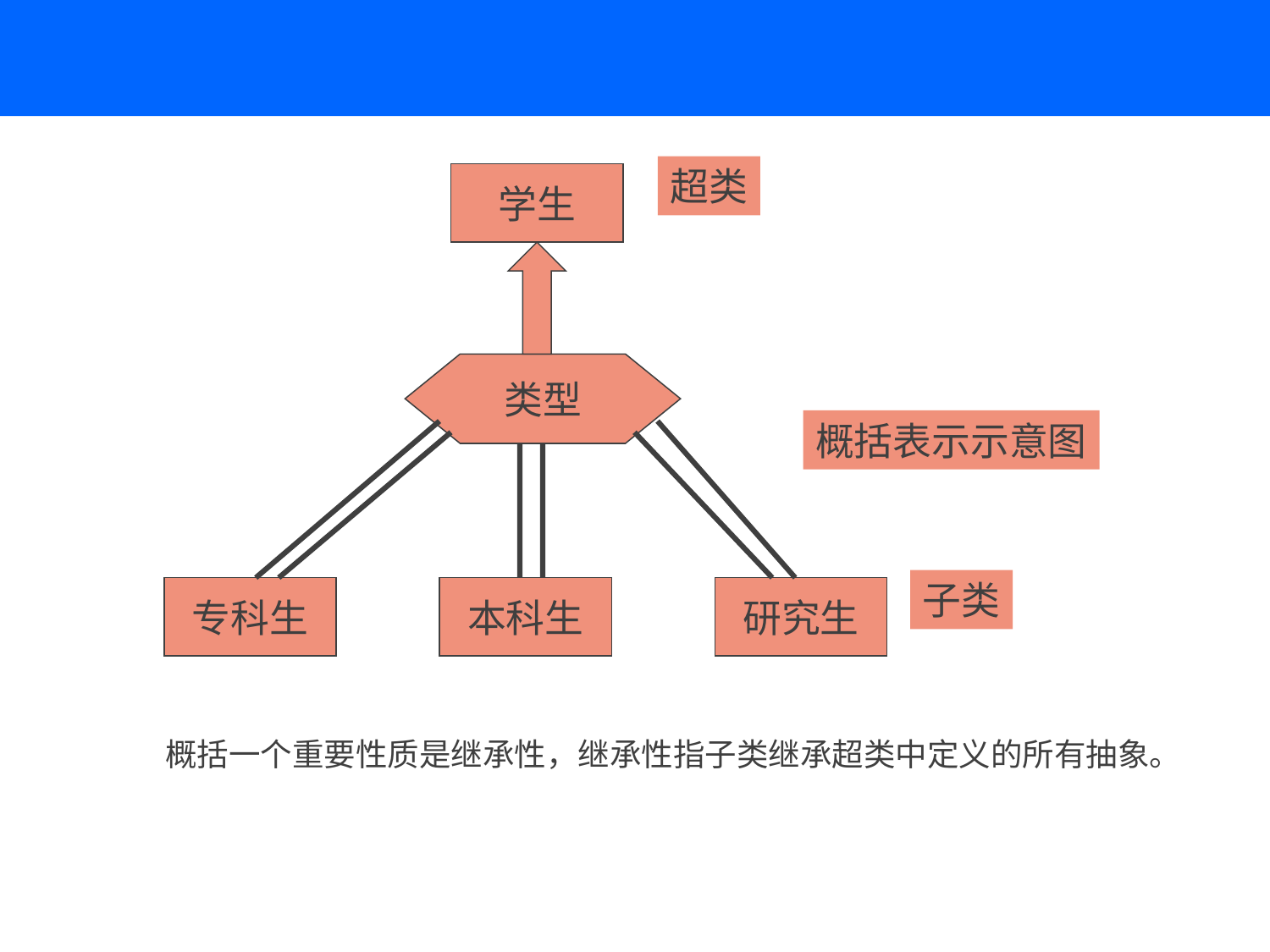

超类
学生

类型
概括表示示意图

子类
专科生
本科生
研究生
   概括一个重要性质是继承性，继承性指子类继承超类中定义的所有抽象。